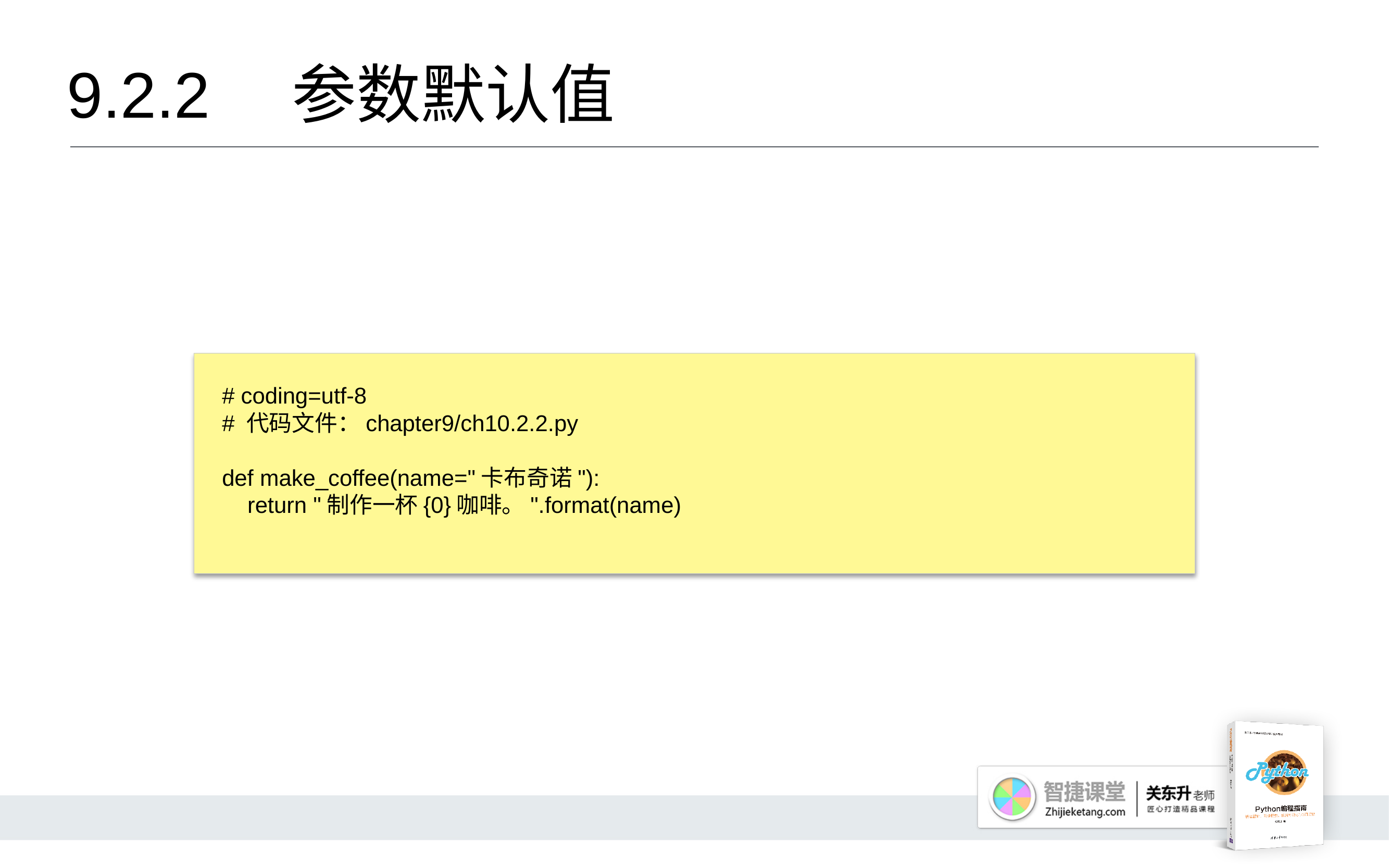

# 9.2.2 	参数默认值
# coding=utf-8
# 代码文件：chapter9/ch10.2.2.py

def make_coffee(name="卡布奇诺"):
    return "制作一杯{0}咖啡。".format(name)